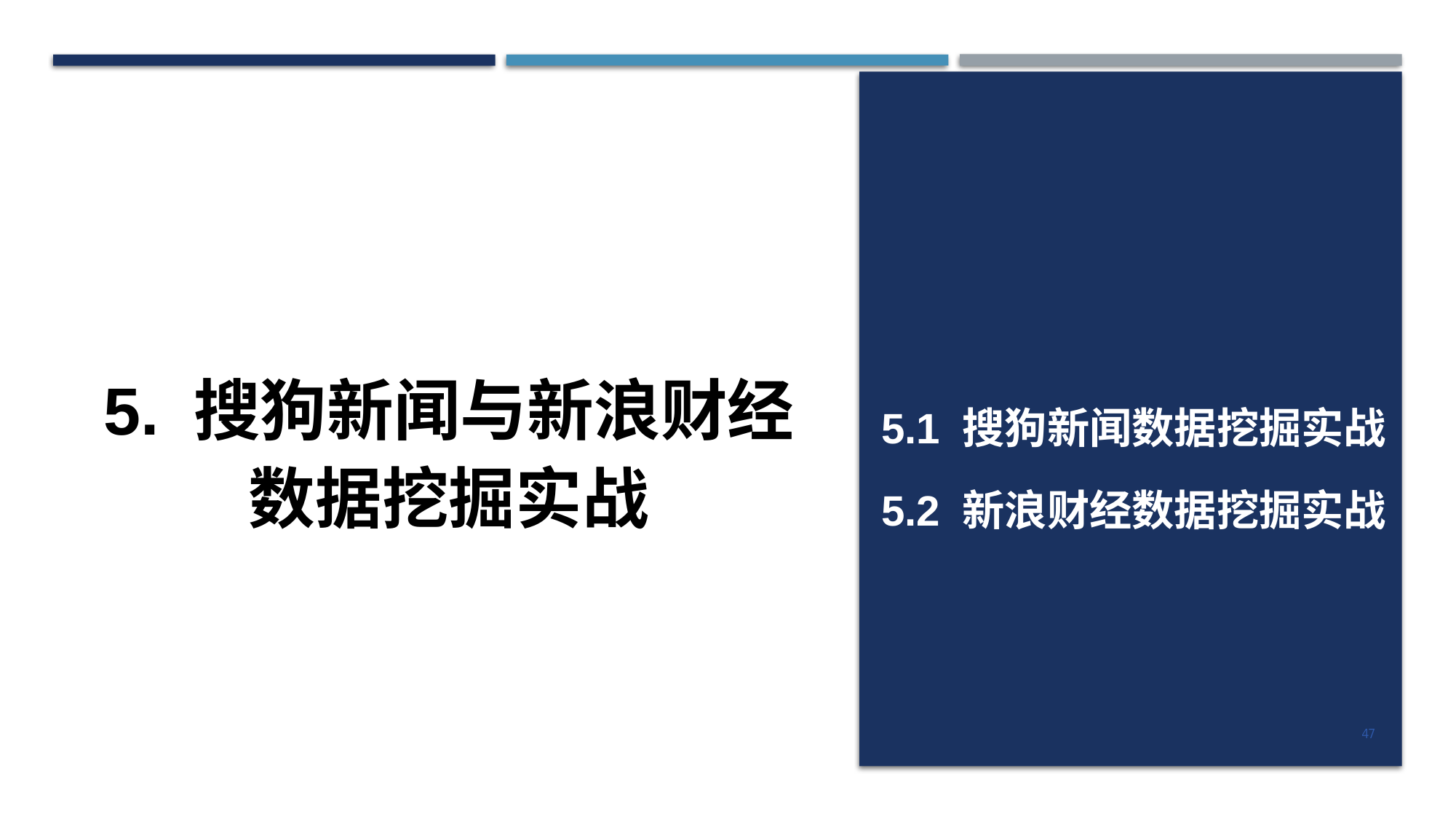

5. 搜狗新闻与新浪财经数据挖掘实战
5.1 搜狗新闻数据挖掘实战
5.2 新浪财经数据挖掘实战
47